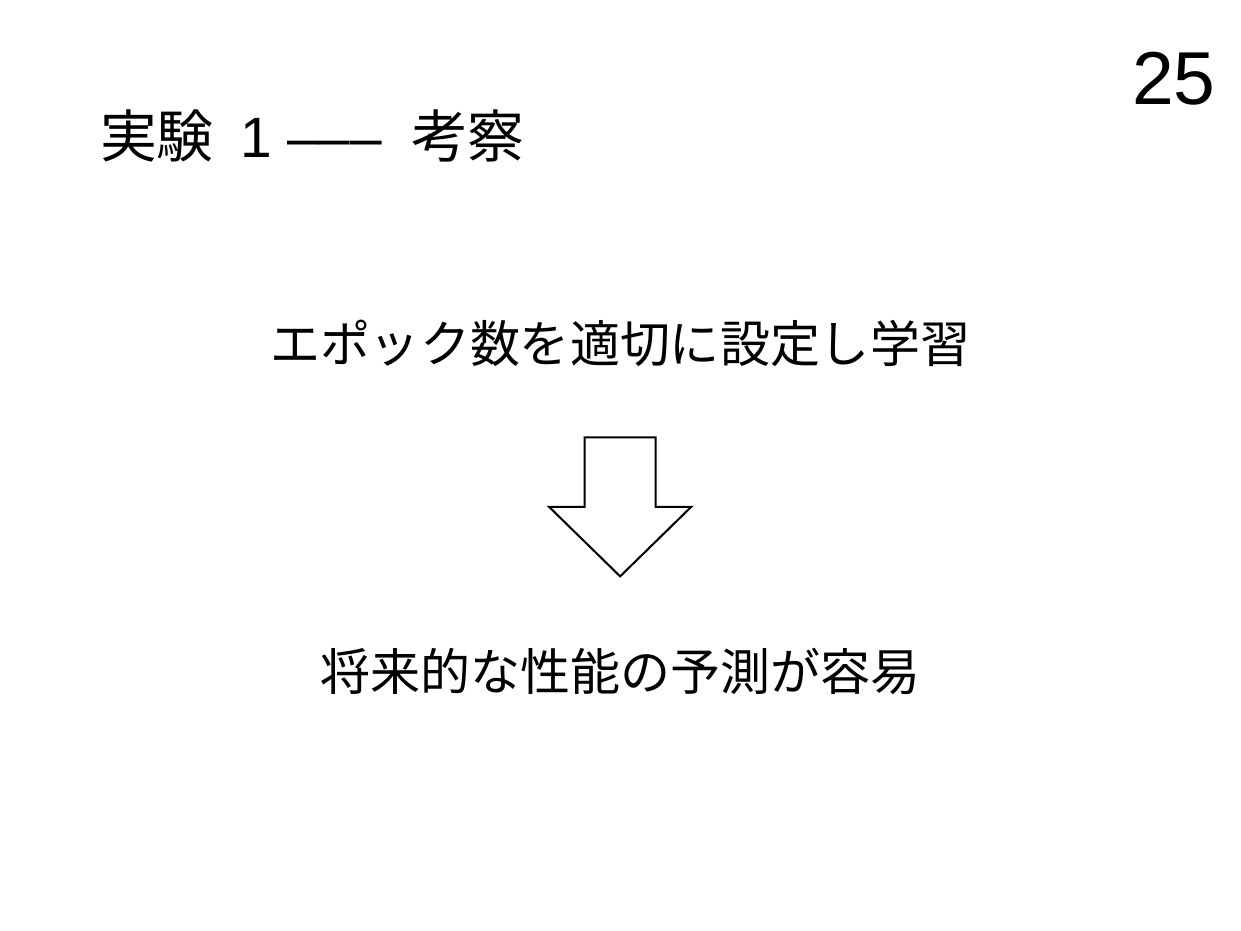

# 実験 1 ––– 考察
25
エポック数を適切に設定し学習

将来的な性能の予測が容易